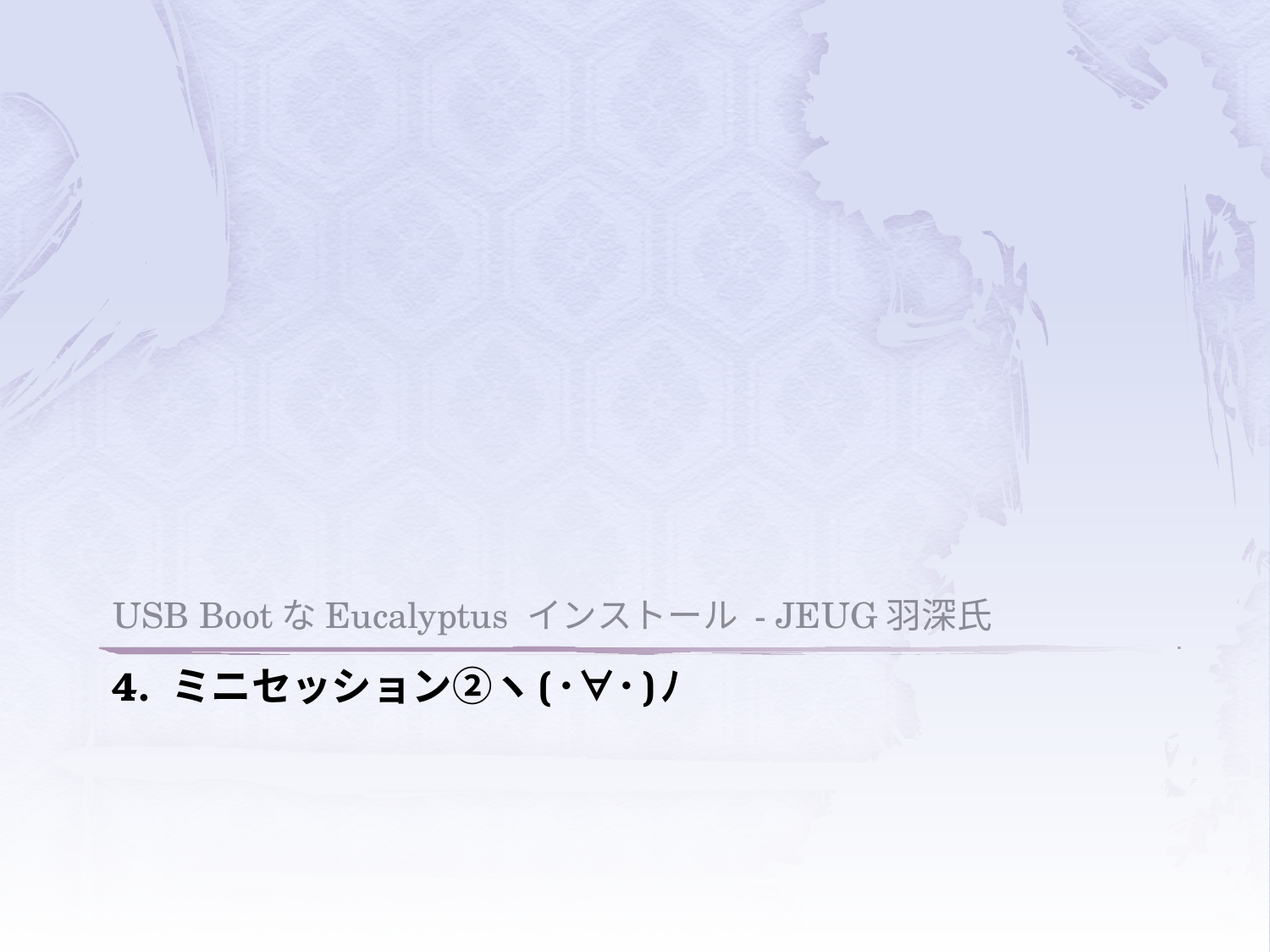

USB BootなEucalyptus インストール - JEUG羽深氏
# 4. ミニセッション②ヽ(･∀･)ﾉ